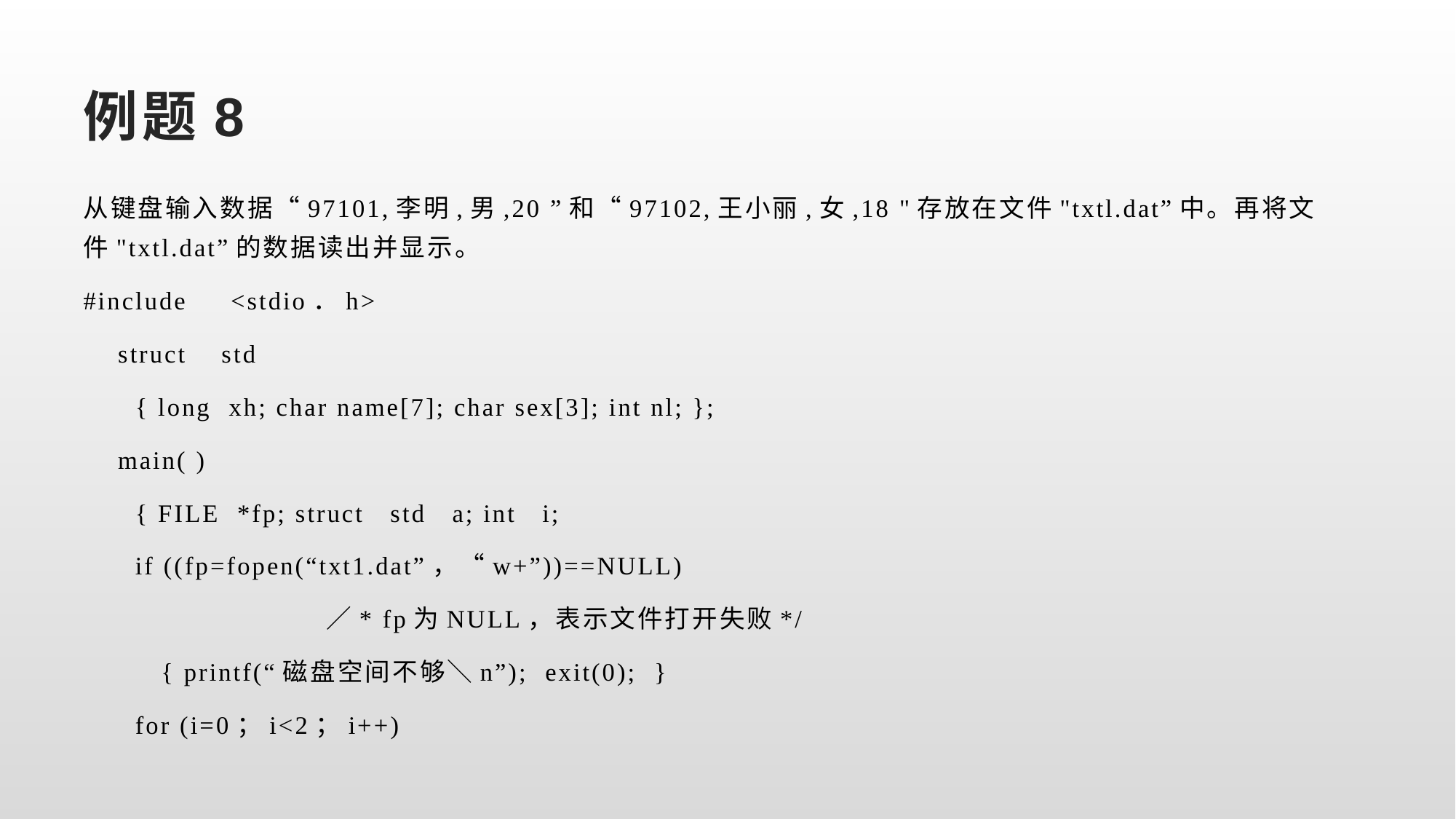

# 例题8
从键盘输入数据“97101,李明,男,20 ”和“97102,王小丽,女,18 "存放在文件"txtl.dat”中。再将文件"txtl.dat”的数据读出并显示。
#include     <stdio．h>
    struct    std
      { long  xh; char name[7]; char sex[3]; int nl; };
    main( )
      { FILE  *fp; struct   std   a; int   i;
      if ((fp=fopen(“txt1.dat”，“w+”))==NULL)
                              ／* fp为NULL，表示文件打开失败*/
         { printf(“磁盘空间不够＼n”);  exit(0);  }
      for (i=0；i<2；i++)